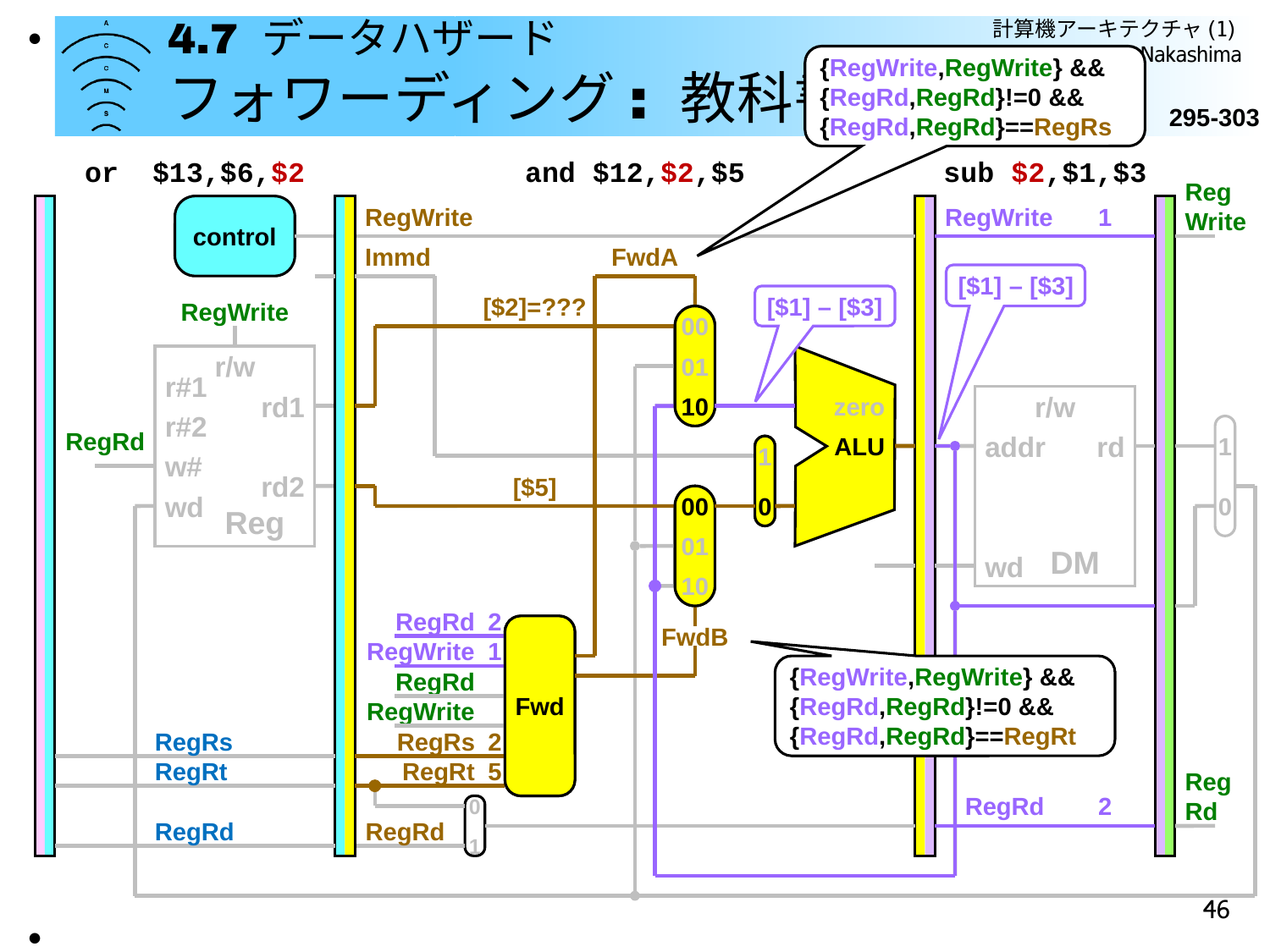

計算機アーキテクチャ(1)  © 2017  H. Nakashima
●
# 4.7 データハザード フォワーディング: 教科書版
{RegWrite,RegWrite} &&
{RegRd,RegRd}!=0 &&
{RegRd,RegRd}==RegRs
295-303
or  $13,$6,$2
and $12,$2,$5
sub $2,$1,$3
Reg
Write

control

RegWrite
RegWrite
1
Immd
FwdA
[$1] – [$3]
[$1] – [$3]
RegWrite
[$2]=???

00
01
10

00
01
10

zero
ALU

1
0

00
01
10

r/w
r#1
rd1
r#2
w#
rd2
wd
Reg

zero
ALU

r/w
addr
rd
wd
DM

1
0
RegRd

1
0

[$5]

00
01
10

2
Fwd
1
2
5

RegRd
Fwd
FwdB
RegWrite
{RegWrite,RegWrite} &&
{RegRd,RegRd}!=0 &&
{RegRd,RegRd}==RegRt
RegRd
RegWrite
RegRs
RegRs
RegRt
RegRt

Reg
Rd

0
1
2
RegRd
RegRd
RegRd
46

●